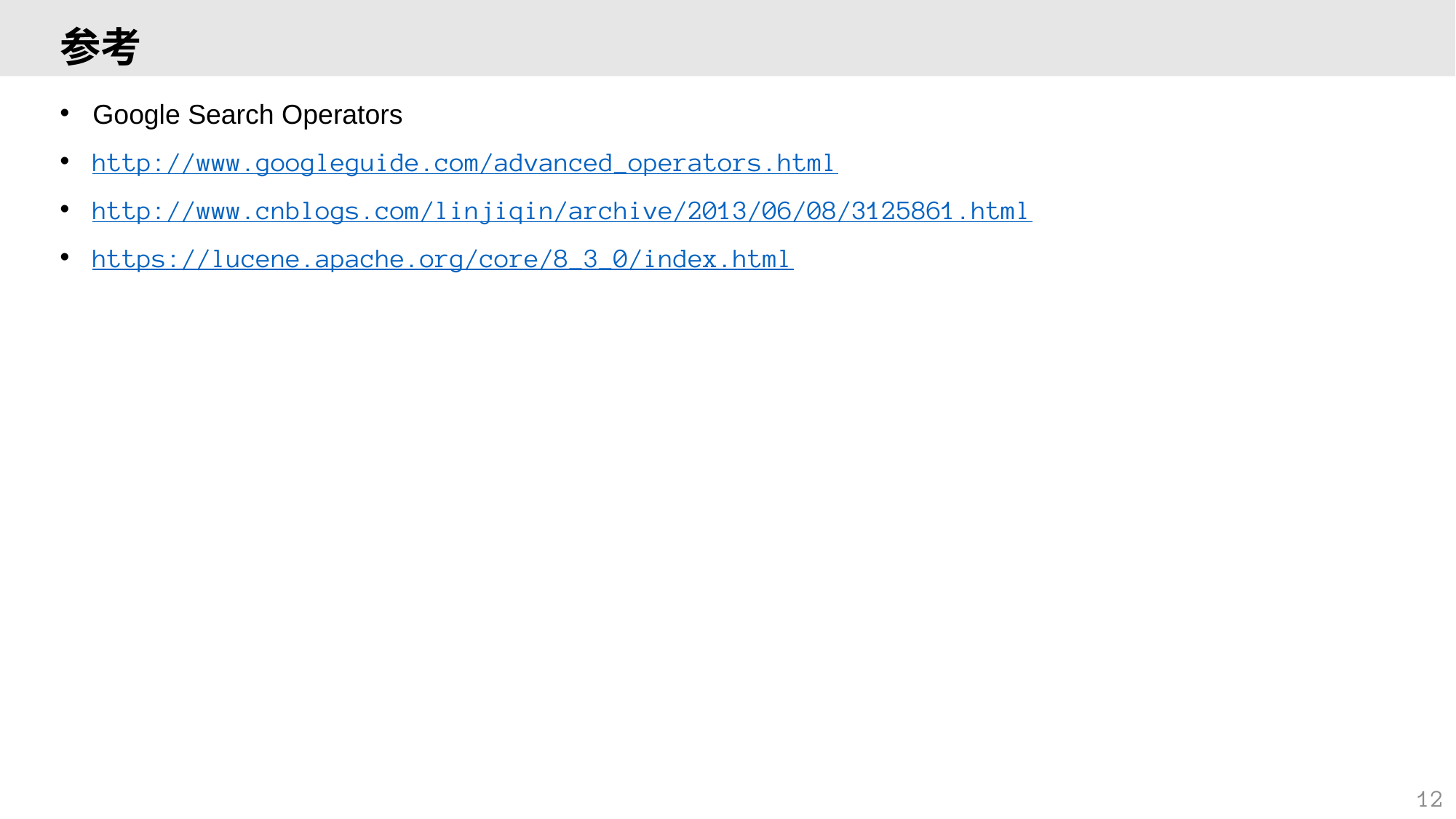

# 参考
Google Search Operators
http://www.googleguide.com/advanced_operators.html
http://www.cnblogs.com/linjiqin/archive/2013/06/08/3125861.html
https://lucene.apache.org/core/8_3_0/index.html
12